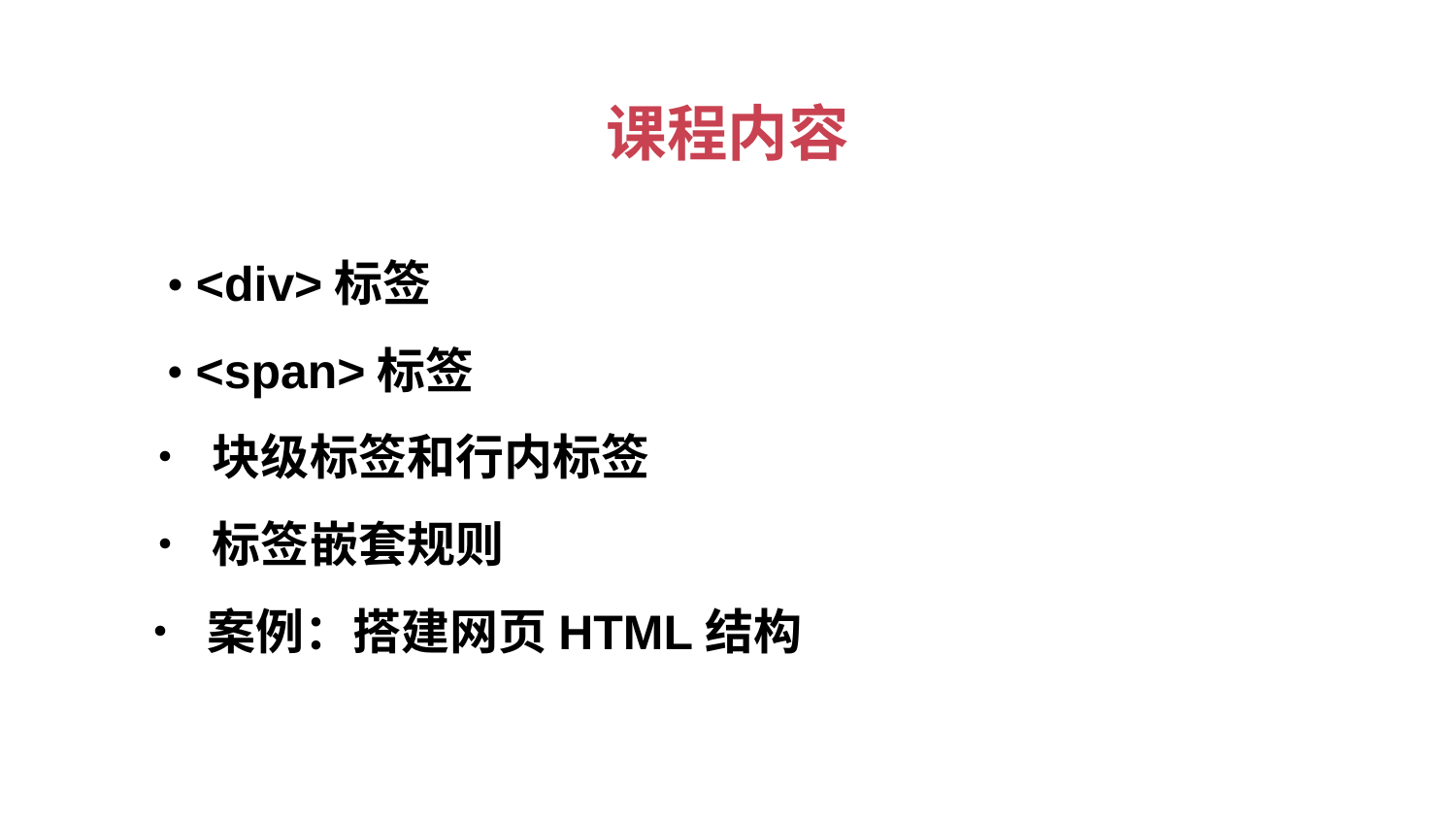

课程内容
• <div>标签
• <span>标签
• 块级标签和行内标签

• 标签嵌套规则
• 案例：搭建网页HTML结构